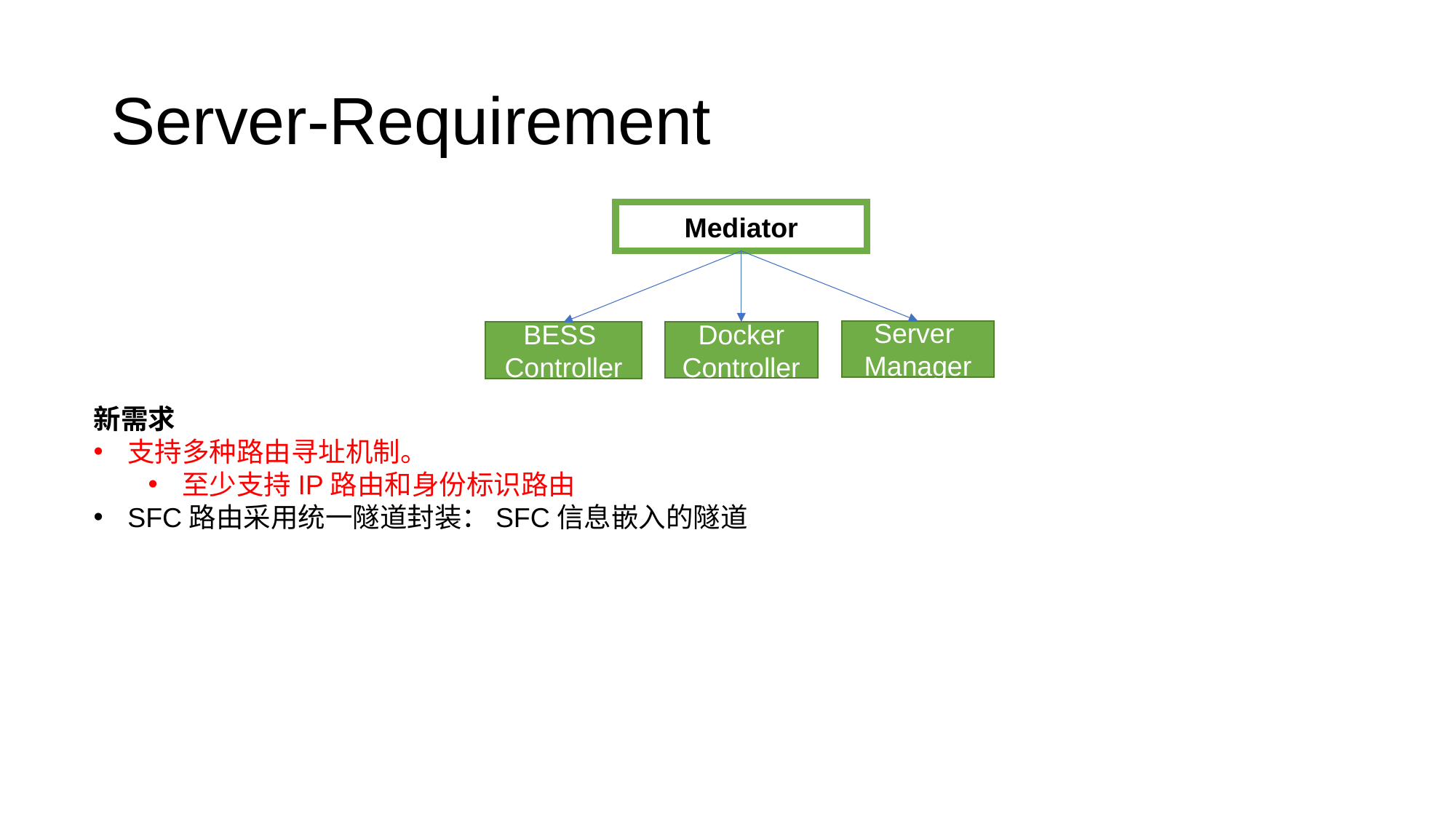

# Server-Requirement
Mediator
Server
Manager
Docker
Controller
BESS
Controller
新需求
支持多种路由寻址机制。
至少支持IP路由和身份标识路由
SFC路由采用统一隧道封装：SFC信息嵌入的隧道